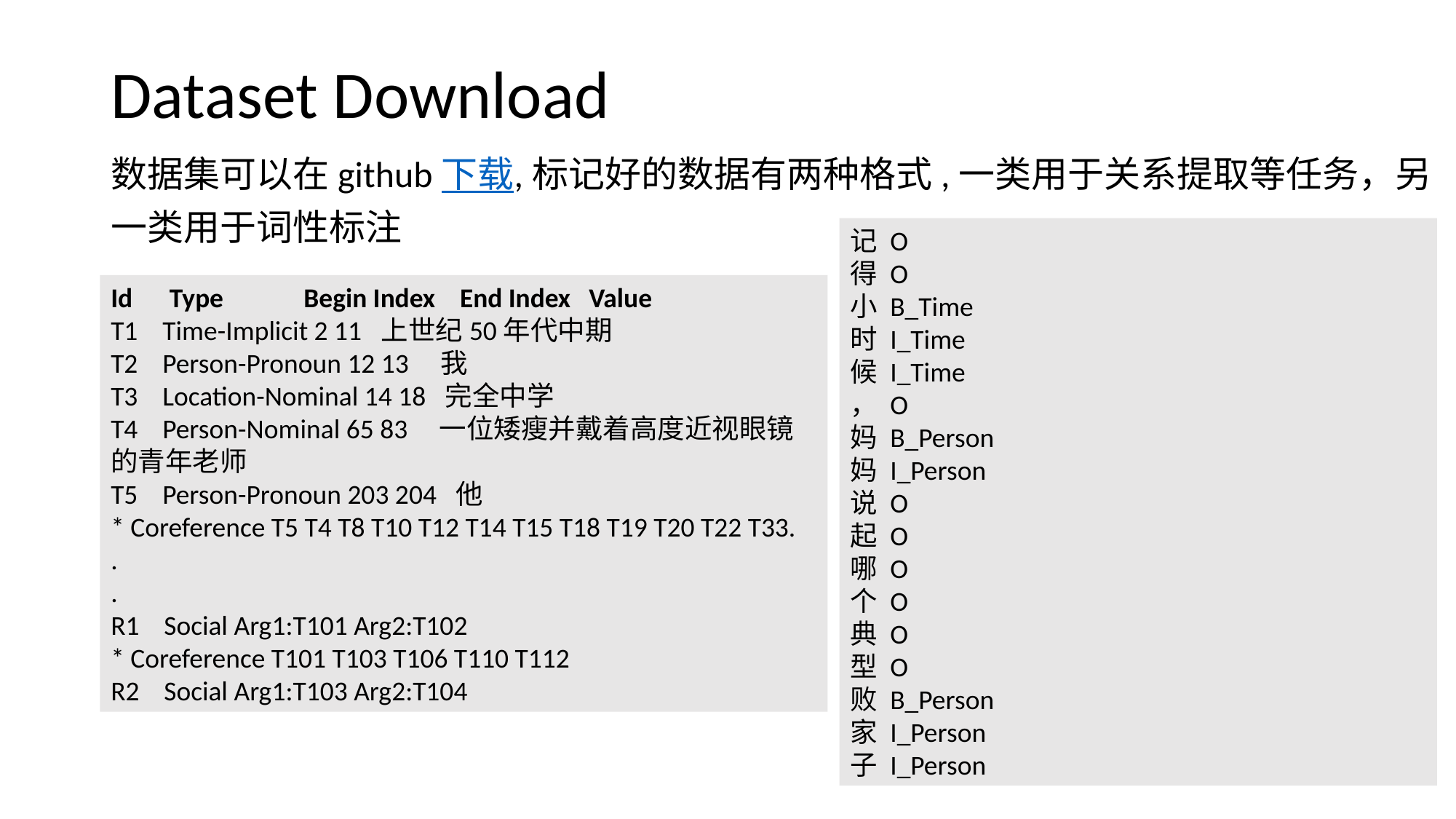

# Dataset Download
数据集可以在github下载,标记好的数据有两种格式,一类用于关系提取等任务，另一类用于词性标注
记 O
得 O
小 B_Time
时 I_Time
候 I_Time
， O
妈 B_Person
妈 I_Person
说 O
起 O
哪 O
个 O
典 O
型 O
败 B_Person
家 I_Person
子 I_Person
Id      Type             Begin Index    End Index   Value
T1    Time-Implicit 2 11  上世纪50年代中期
T2    Person-Pronoun 12 13    我
T3    Location-Nominal 14 18  完全中学
T4    Person-Nominal 65 83    一位矮瘦并戴着高度近视眼镜的青年老师
T5    Person-Pronoun 203 204  他
* Coreference T5 T4 T8 T10 T12 T14 T15 T18 T19 T20 T22 T33.
.
.
R1    Social Arg1:T101 Arg2:T102
* Coreference T101 T103 T106 T110 T112
R2    Social Arg1:T103 Arg2:T104